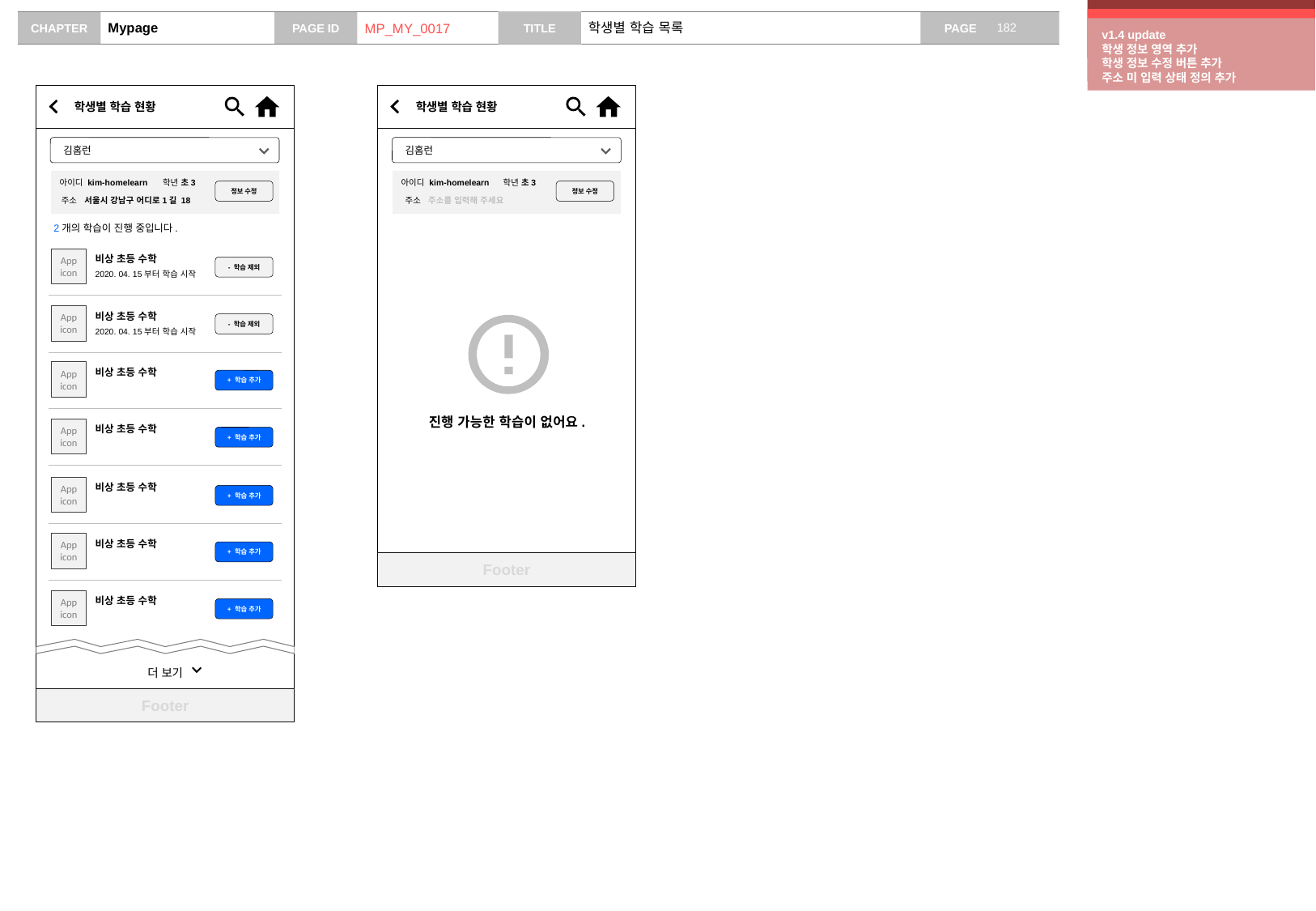

v0.9 update
화면 추가

v1.0 update
학생 선택 드롭다운 메뉴 추가

# Mypage
MP_MY_0017
학생별 학습 목록
v1.4 update
학생 정보 영역 추가
학생 정보 수정 버튼 추가
주소 미 입력 상태 정의 추가

학생별 학습 현황

학생별 학습 현황

김홈런

김홈런

아이디 kim-homelearn
학년 초3
주소   서울시 강남구 어디로1길 18
아이디 kim-homelearn
학년 초3
주소   주소를 입력해 주세요
정보 수정
정보 수정
2개의 학습이 진행 중입니다.
App
icon
비상 초등 수학
- 학습 제외
2020. 04. 15부터 학습 시작
App
icon
비상 초등 수학
- 학습 제외

2020. 04. 15부터 학습 시작
App
icon
비상 초등 수학
+ 학습 추가
진행 가능한 학습이 없어요.
App
icon
비상 초등 수학
+ 학습 추가
App
icon
비상 초등 수학
+ 학습 추가
App
icon
비상 초등 수학
+ 학습 추가
Footer
App
icon
비상 초등 수학
+ 학습 추가

더 보기

Footer